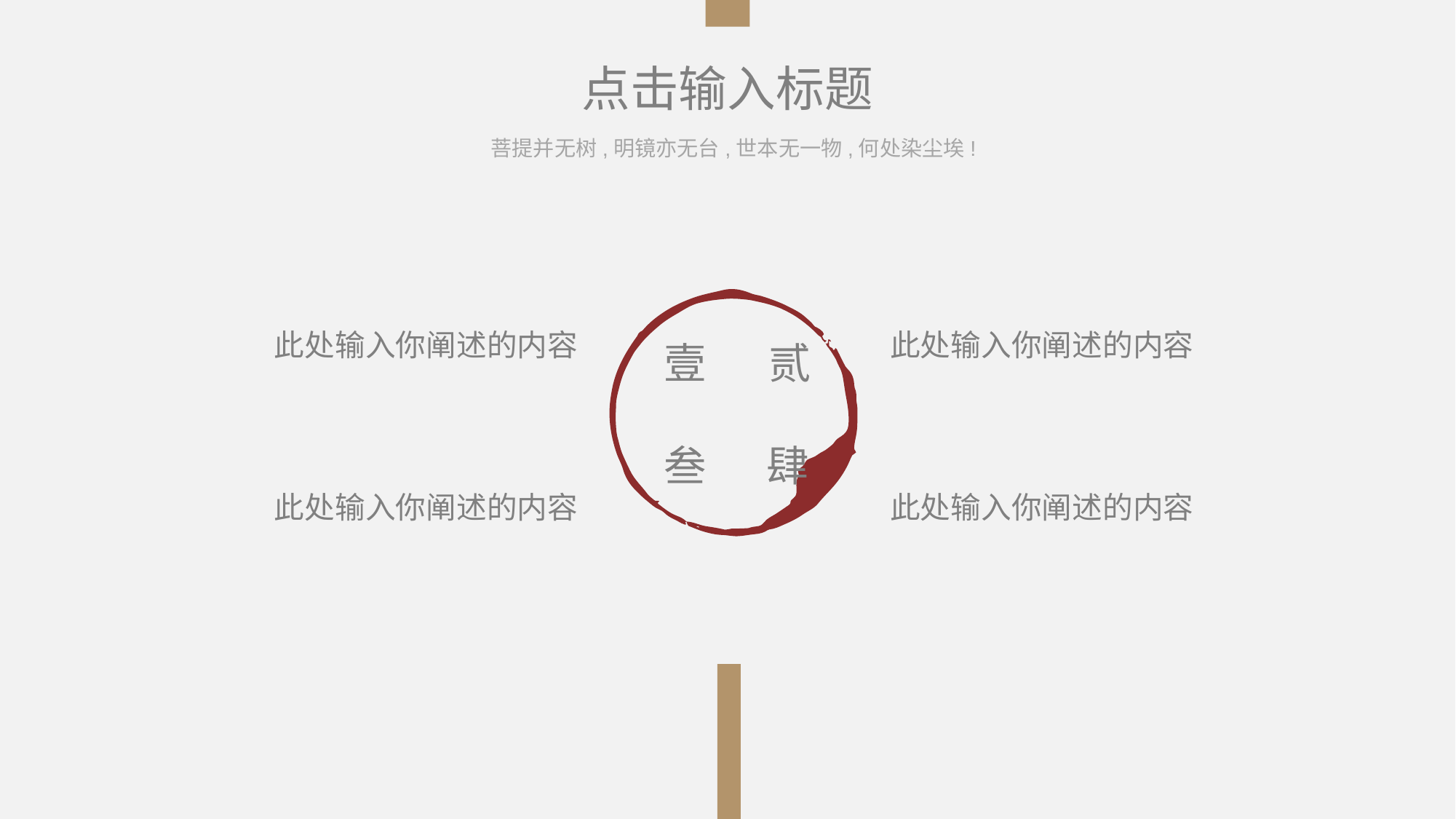

点击输入标题
菩提并无树,明镜亦无台,世本无一物,何处染尘埃!

此处输入你阐述的内容
此处输入你阐述的内容
壹
贰
叁
肆
此处输入你阐述的内容
此处输入你阐述的内容